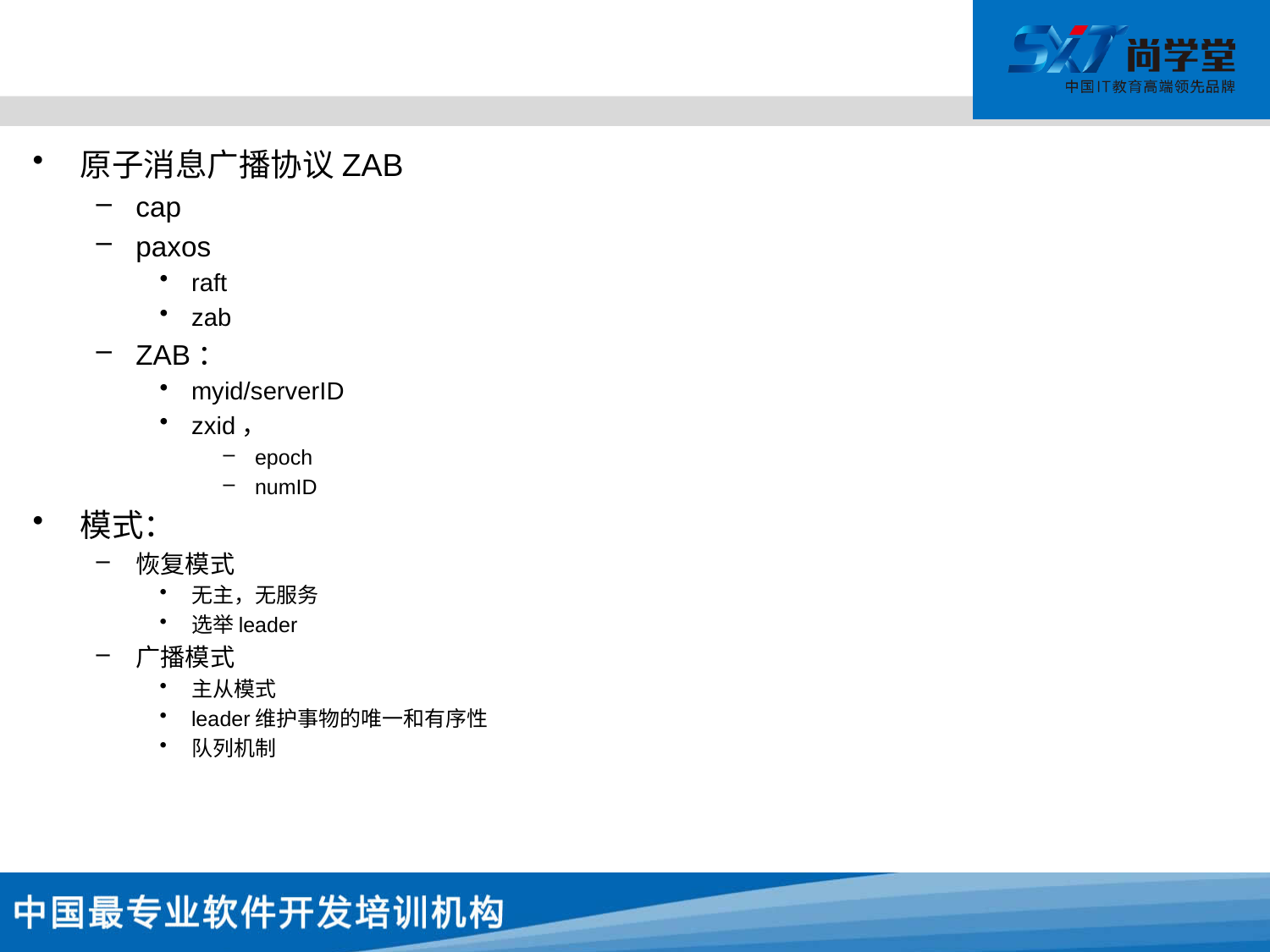

#
原子消息广播协议ZAB
cap
paxos
raft
zab
ZAB：
myid/serverID
zxid，
epoch
numID
模式：
恢复模式
无主，无服务
选举leader
广播模式
主从模式
leader维护事物的唯一和有序性
队列机制